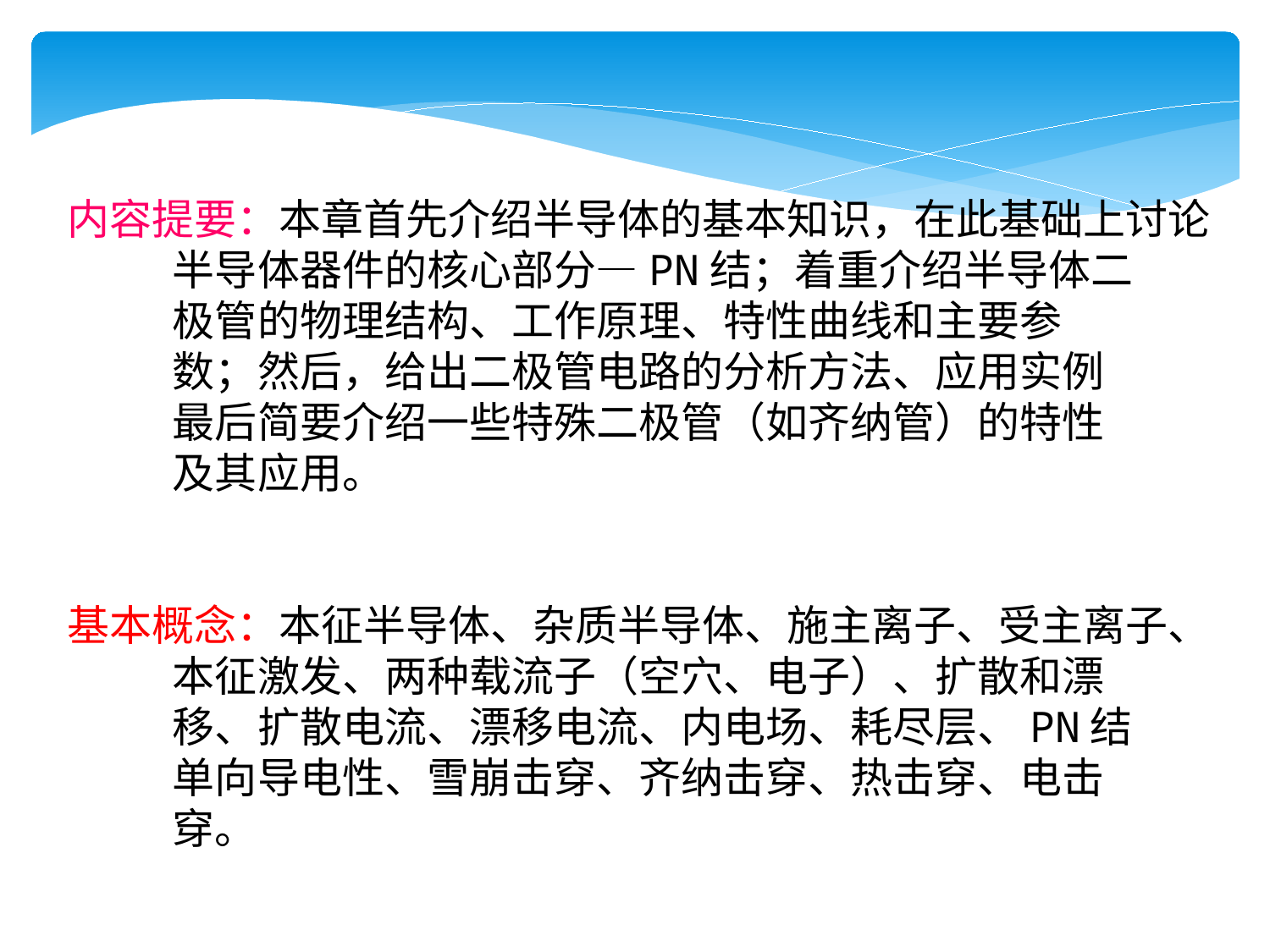

内容提要：本章首先介绍半导体的基本知识，在此基础上讨论
          半导体器件的核心部分—PN结；着重介绍半导体二
          极管的物理结构、工作原理、特性曲线和主要参
          数；然后，给出二极管电路的分析方法、应用实例
          最后简要介绍一些特殊二极管（如齐纳管）的特性
          及其应用。

基本概念：本征半导体、杂质半导体、施主离子、受主离子、
          本征激发、两种载流子（空穴、电子）、扩散和漂
          移、扩散电流、漂移电流、内电场、耗尽层、PN结
          单向导电性、雪崩击穿、齐纳击穿、热击穿、电击
          穿。